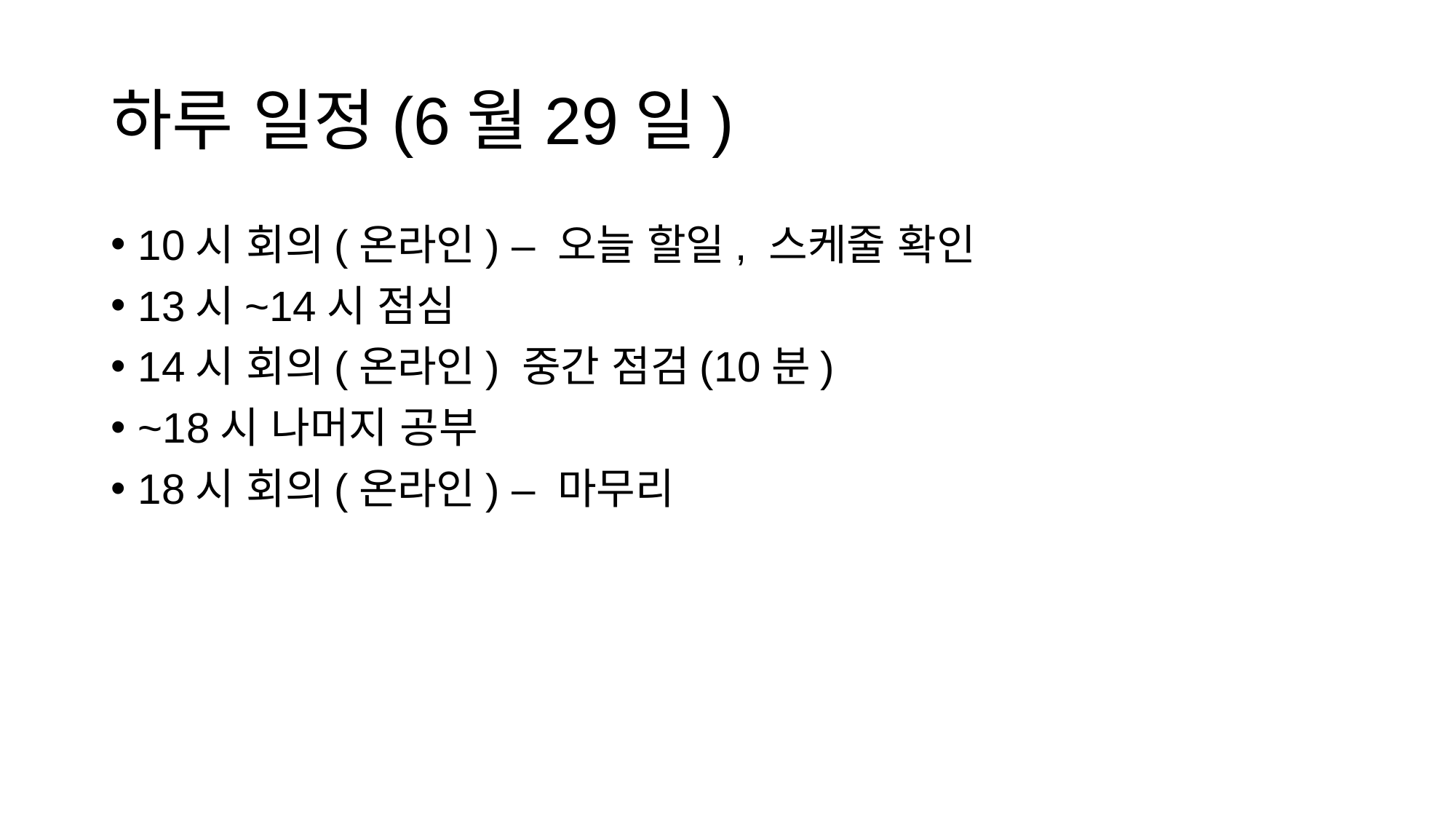

# 하루 일정(6월29일)
10시 회의(온라인) – 오늘 할일, 스케줄 확인
13시~14시 점심
14시 회의(온라인) 중간 점검(10분)
~18시 나머지 공부
18시 회의(온라인) – 마무리